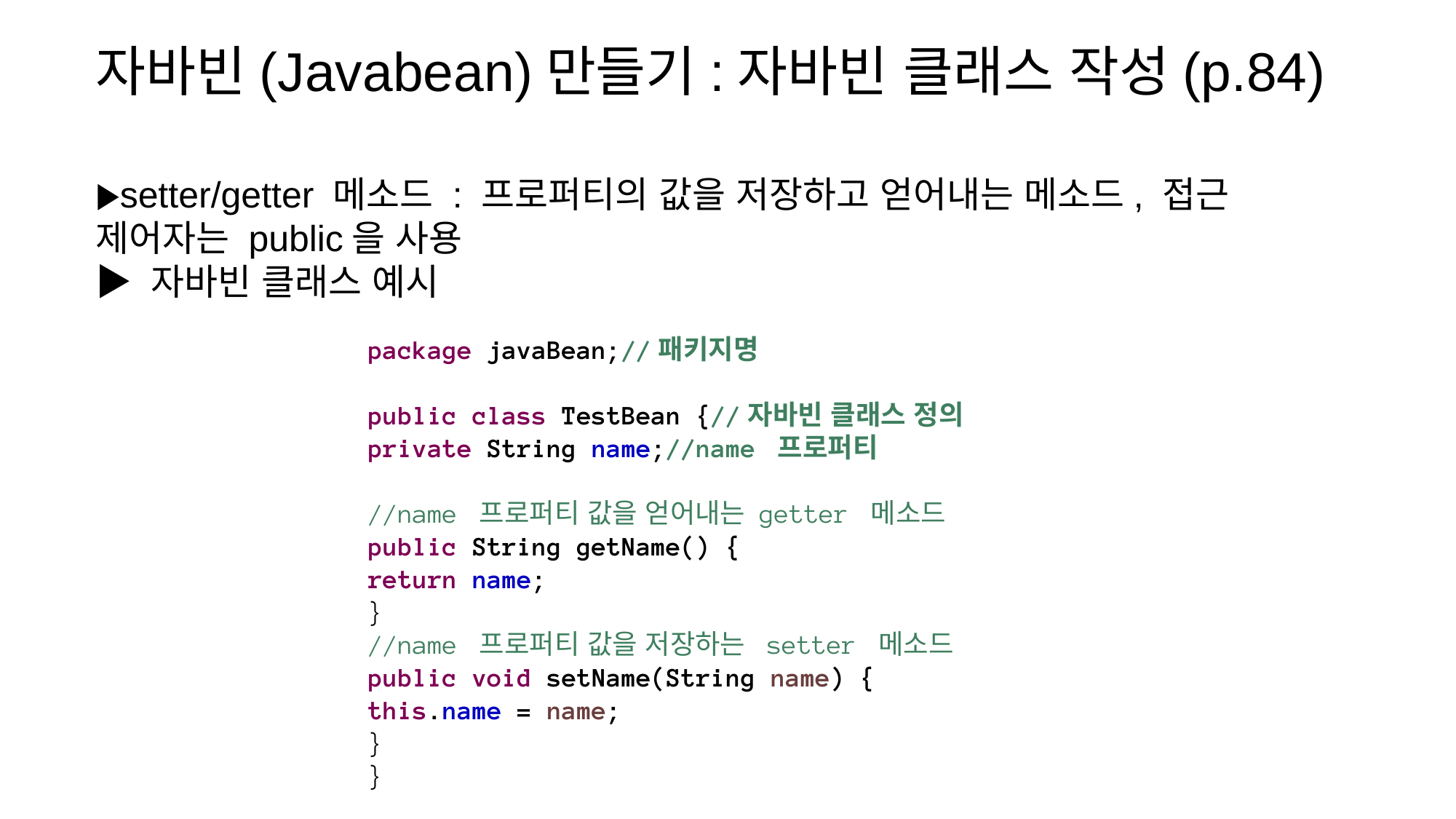

자바빈(Javabean)만들기:자바빈 클래스 작성(p.84)
▶setter/getter 메소드 : 프로퍼티의 값을 저장하고 얻어내는 메소드, 접근 제어자는 public을 사용
▶ 자바빈 클래스 예시
package javaBean;//패키지명

public class TestBean {//자바빈 클래스 정의
private String name;//name 프로퍼티

//name 프로퍼티 값을 얻어내는 getter 메소드
public String getName() {
return name;
}
//name 프로퍼티 값을 저장하는  setter 메소드
public void setName(String name) {
this.name = name;
}
}